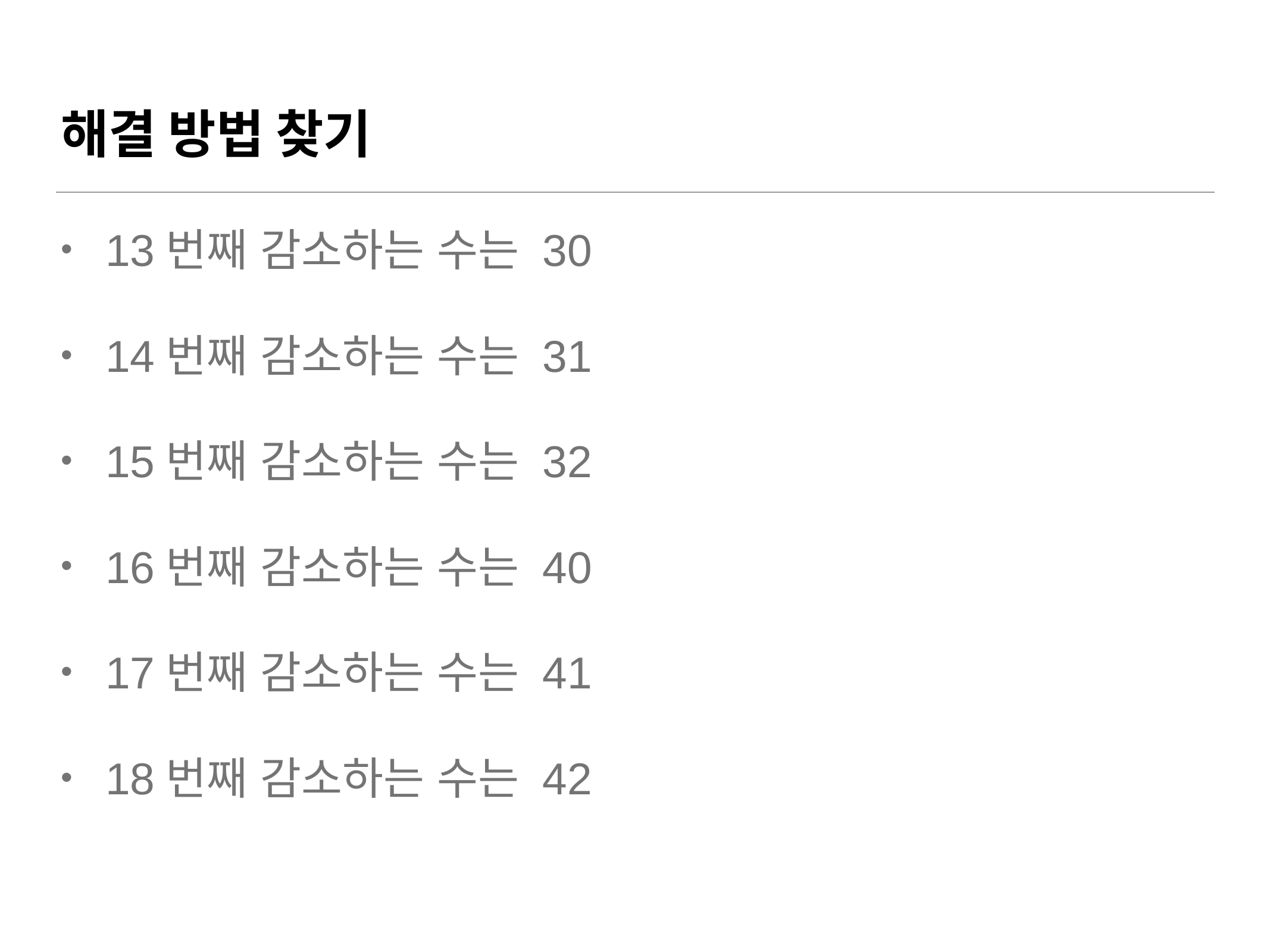

# 해결 방법 찾기
13번째 감소하는 수는 30
14번째 감소하는 수는 31
15번째 감소하는 수는 32
16번째 감소하는 수는 40
17번째 감소하는 수는 41
18번째 감소하는 수는 42